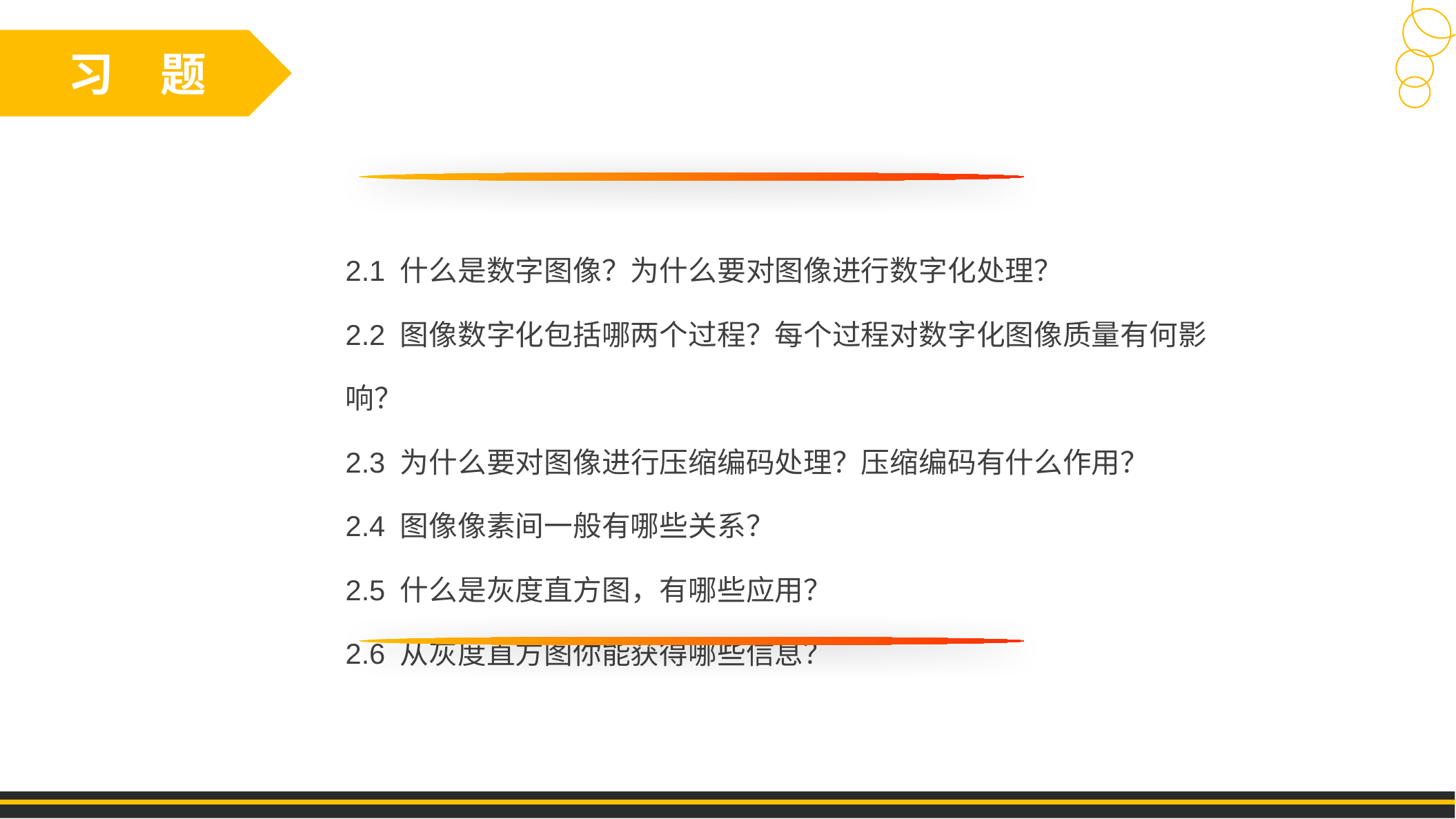

习　题

2.1 什么是数字图像？为什么要对图像进行数字化处理？
2.2 图像数字化包括哪两个过程？每个过程对数字化图像质量有何影响？
2.3 为什么要对图像进行压缩编码处理？压缩编码有什么作用？
2.4 图像像素间一般有哪些关系？
2.5 什么是灰度直方图，有哪些应用？
2.6 从灰度直方图你能获得哪些信息？